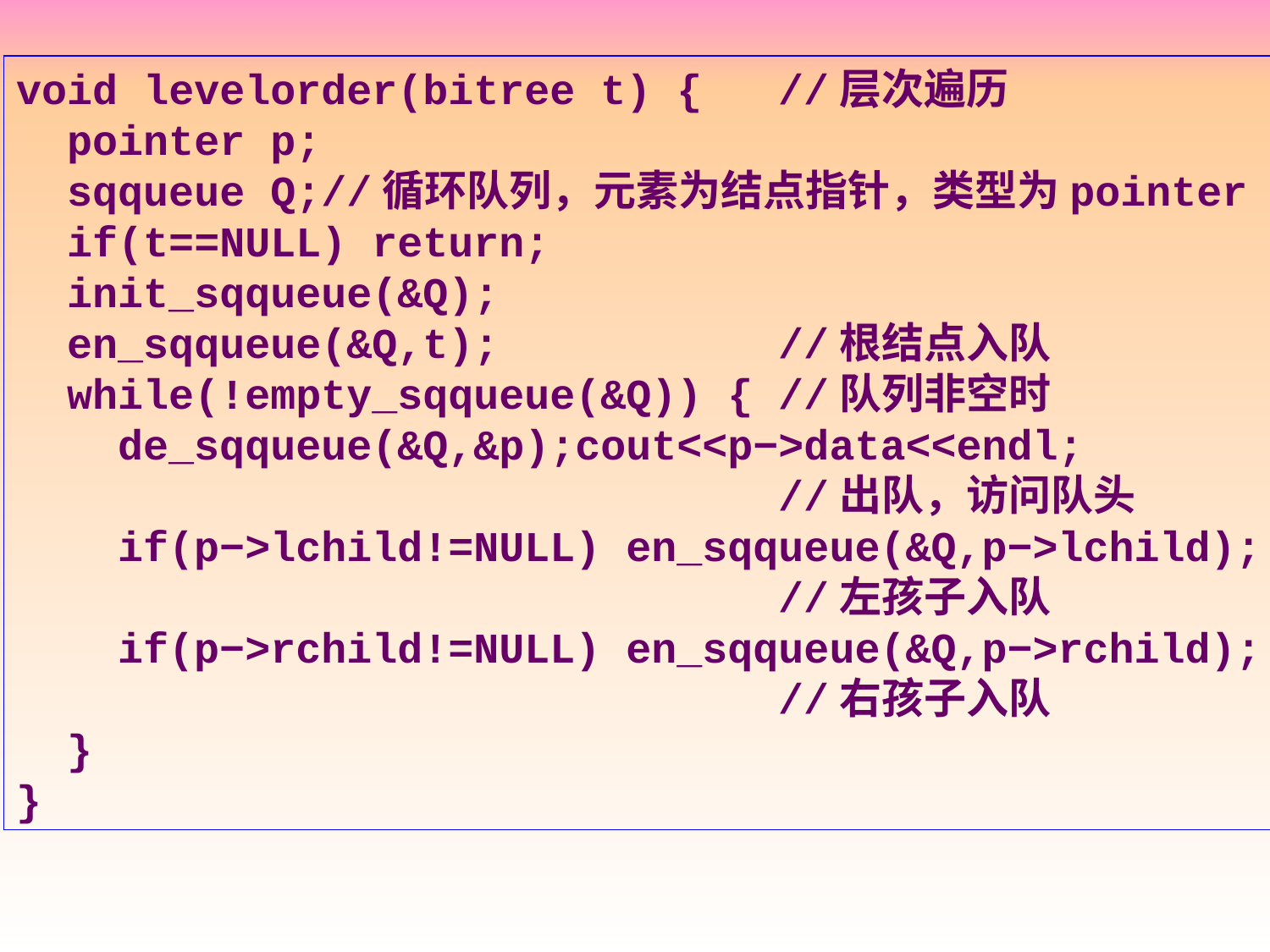

void levelorder(bitree t) {	//层次遍历
  pointer p;
  sqqueue Q;//循环队列，元素为结点指针，类型为pointer
  if(t==NULL) return;
  init_sqqueue(&Q);
  en_sqqueue(&Q,t);			//根结点入队
  while(!empty_sqqueue(&Q)) {	//队列非空时
    de_sqqueue(&Q,&p);cout<<p−>data<<endl;
		                    //出队，访问队头
    if(p−>lchild!=NULL) en_sqqueue(&Q,p−>lchild);
	                         //左孩子入队
    if(p−>rchild!=NULL) en_sqqueue(&Q,p−>rchild);
	                         //右孩子入队
  }
}